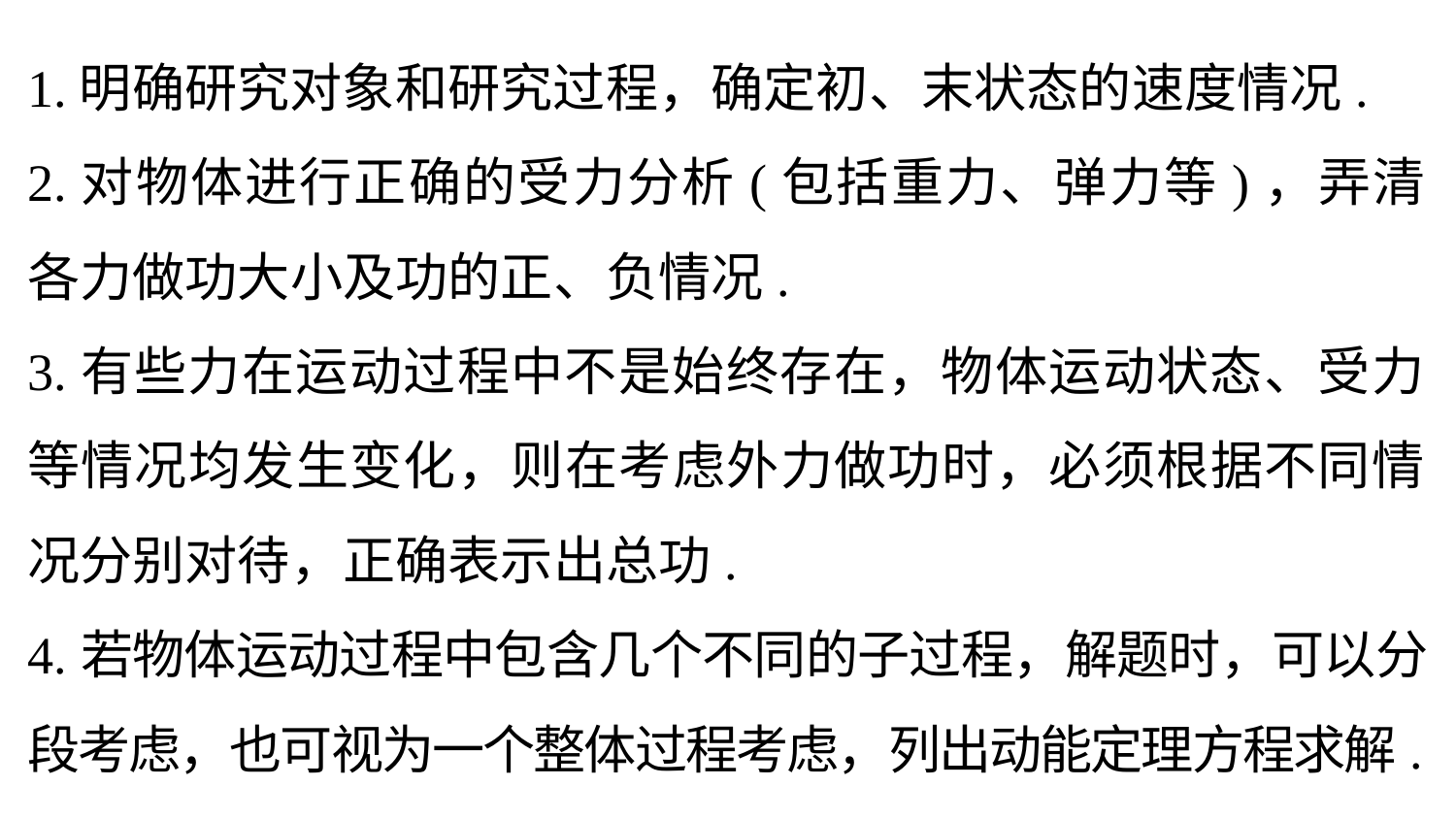

1.明确研究对象和研究过程，确定初、末状态的速度情况.
2.对物体进行正确的受力分析(包括重力、弹力等)，弄清各力做功大小及功的正、负情况.
3.有些力在运动过程中不是始终存在，物体运动状态、受力等情况均发生变化，则在考虑外力做功时，必须根据不同情况分别对待，正确表示出总功.
4.若物体运动过程中包含几个不同的子过程，解题时，可以分段考虑，也可视为一个整体过程考虑，列出动能定理方程求解.